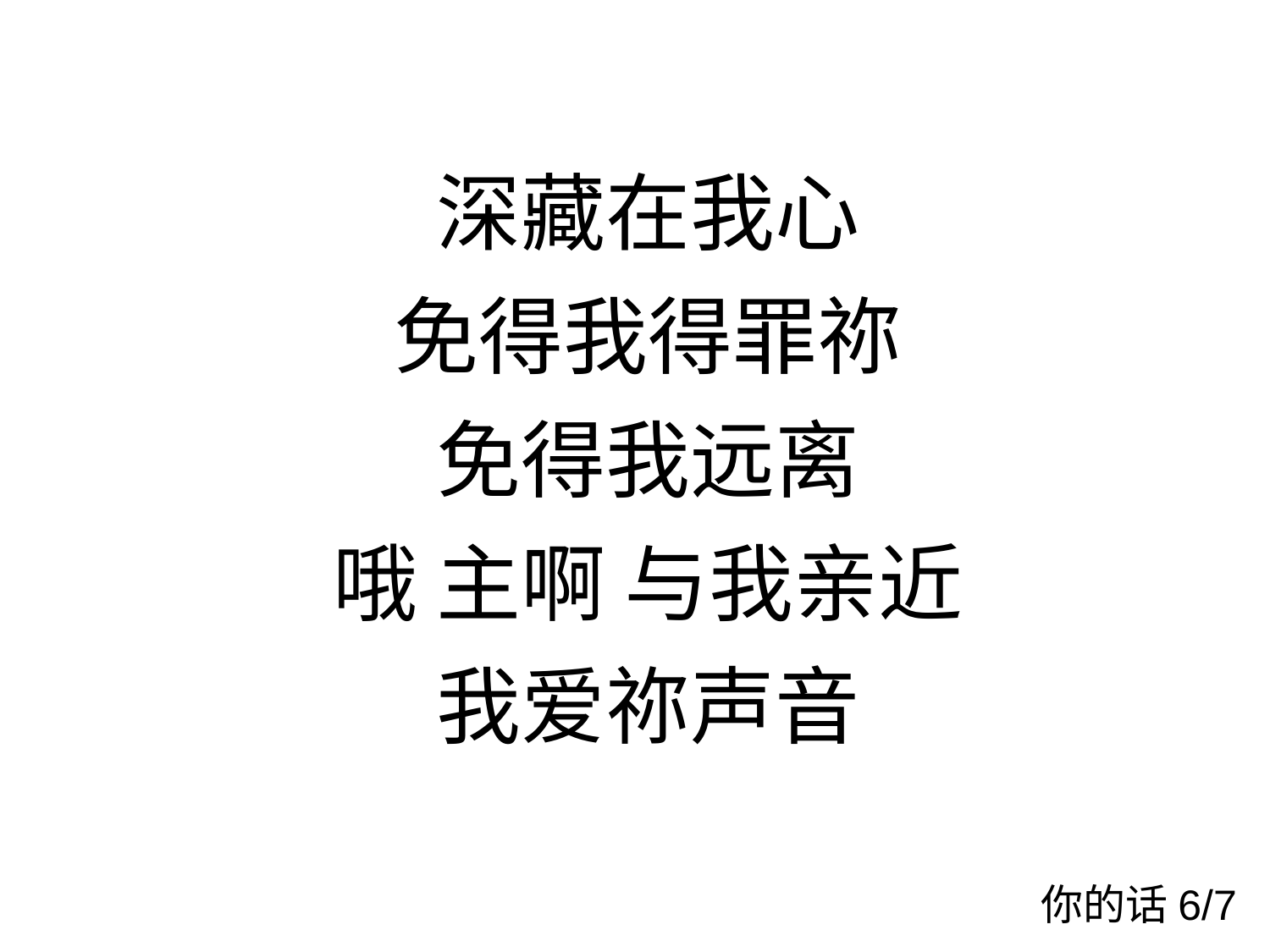

深藏在我心
免得我得罪祢
免得我远离
哦 主啊 与我亲近
我爱祢声音
你的话6/7